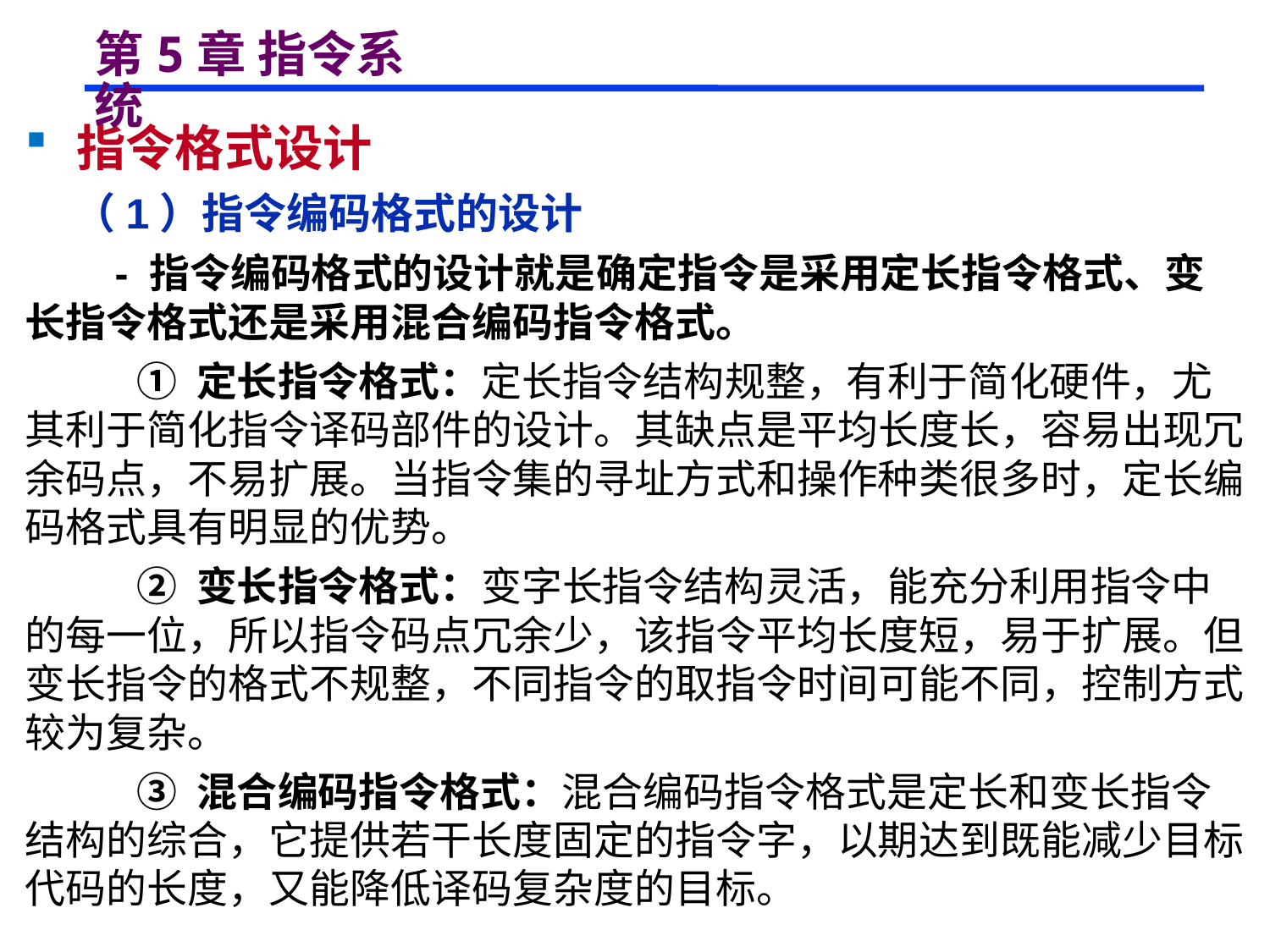

# 第5章 指令系统
 指令格式设计
    （1）指令编码格式的设计
        - 指令编码格式的设计就是确定指令是采用定长指令格式、变长指令格式还是采用混合编码指令格式。
            ① 定长指令格式：定长指令结构规整，有利于简化硬件，尤其利于简化指令译码部件的设计。其缺点是平均长度长，容易出现冗余码点，不易扩展。当指令集的寻址方式和操作种类很多时，定长编码格式具有明显的优势。
            ② 变长指令格式：变字长指令结构灵活，能充分利用指令中的每一位，所以指令码点冗余少，该指令平均长度短，易于扩展。但变长指令的格式不规整，不同指令的取指令时间可能不同，控制方式较为复杂。
            ③ 混合编码指令格式：混合编码指令格式是定长和变长指令结构的综合，它提供若干长度固定的指令字，以期达到既能减少目标代码的长度，又能降低译码复杂度的目标。